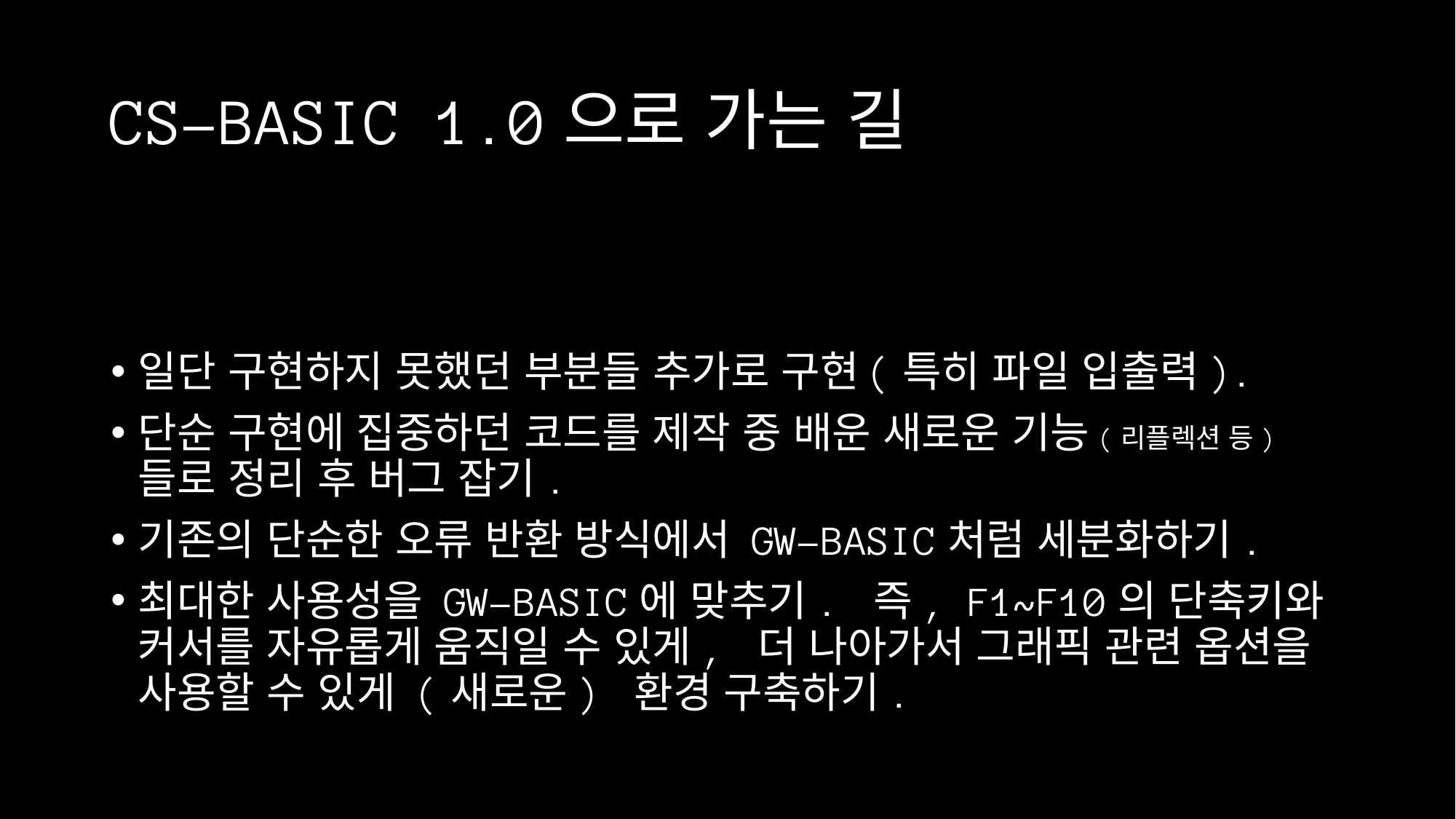

# CS-BASIC 1.0으로 가는 길

일단 구현하지 못했던 부분들 추가로 구현(특히 파일 입출력).
단순 구현에 집중하던 코드를 제작 중 배운 새로운 기능(리플렉션 등)들로 정리 후 버그 잡기.
기존의 단순한 오류 반환 방식에서 GW-BASIC처럼 세분화하기.
최대한 사용성을 GW-BASIC에 맞추기. 즉, F1~F10의 단축키와 커서를 자유롭게 움직일 수 있게, 더 나아가서 그래픽 관련 옵션을 사용할 수 있게 (새로운) 환경 구축하기.